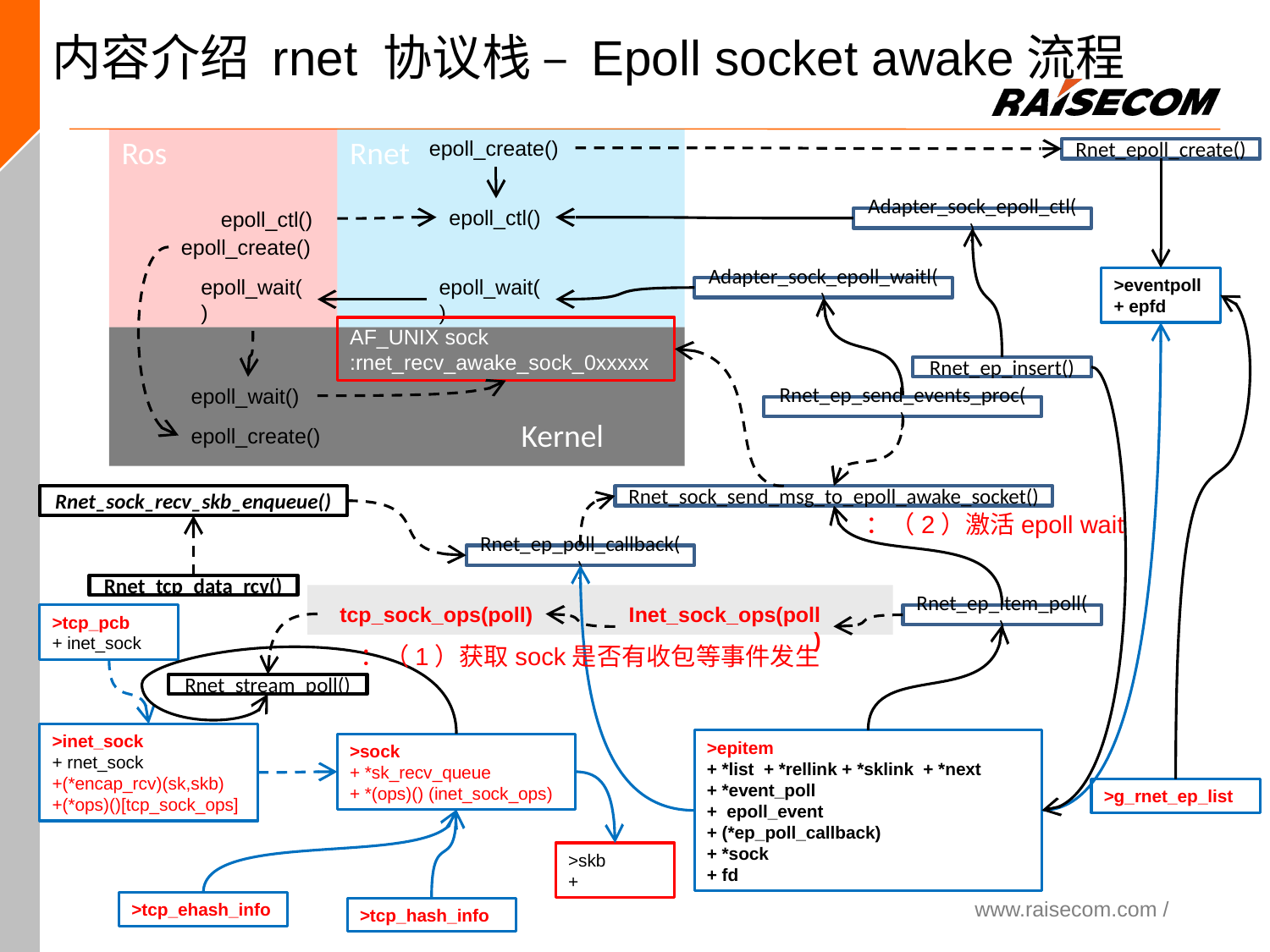

内容介绍 rnet 协议栈 – Epoll socket awake流程
Ros

Rnet

epoll_create()
Rnet_epoll_create()
epoll_ctl()
epoll_ctl()
Adapter_sock_epoll_ctl()
epoll_create()
epoll_wait()
epoll_wait()
>eventpoll
+ epfd
Adapter_sock_epoll_waitl()
AF_UNIX sock
:rnet_recv_awake_sock_0xxxxx

                                              Kernel
Rnet_ep_insert()
epoll_wait()
Rnet_ep_send_events_proc()
epoll_create()
Rnet_sock_recv_skb_enqueue()
Rnet_sock_send_msg_to_epoll_awake_socket()
：（2）激活epoll wait
Rnet_ep_poll_callback()
Rnet_tcp_data_rcv()

                                              Kernel
tcp_sock_ops(poll)
Inet_sock_ops(poll)
>tcp_pcb
+ inet_sock
Rnet_ep_item_poll()
：（1）获取sock是否有收包等事件发生
Rnet_stream_poll()
>inet_sock
+ rnet_sock
+(*encap_rcv)(sk,skb)
+(*ops)()[tcp_sock_ops]
>epitem
+ *list  + *rellink + *sklink  + *next
+ *event_poll
+  epoll_event
+ (*ep_poll_callback)
+ *sock
+ fd
>sock
+ *sk_recv_queue
+ *(ops)() (inet_sock_ops)
>g_rnet_ep_list
>skb
+
>tcp_ehash_info
>tcp_hash_info